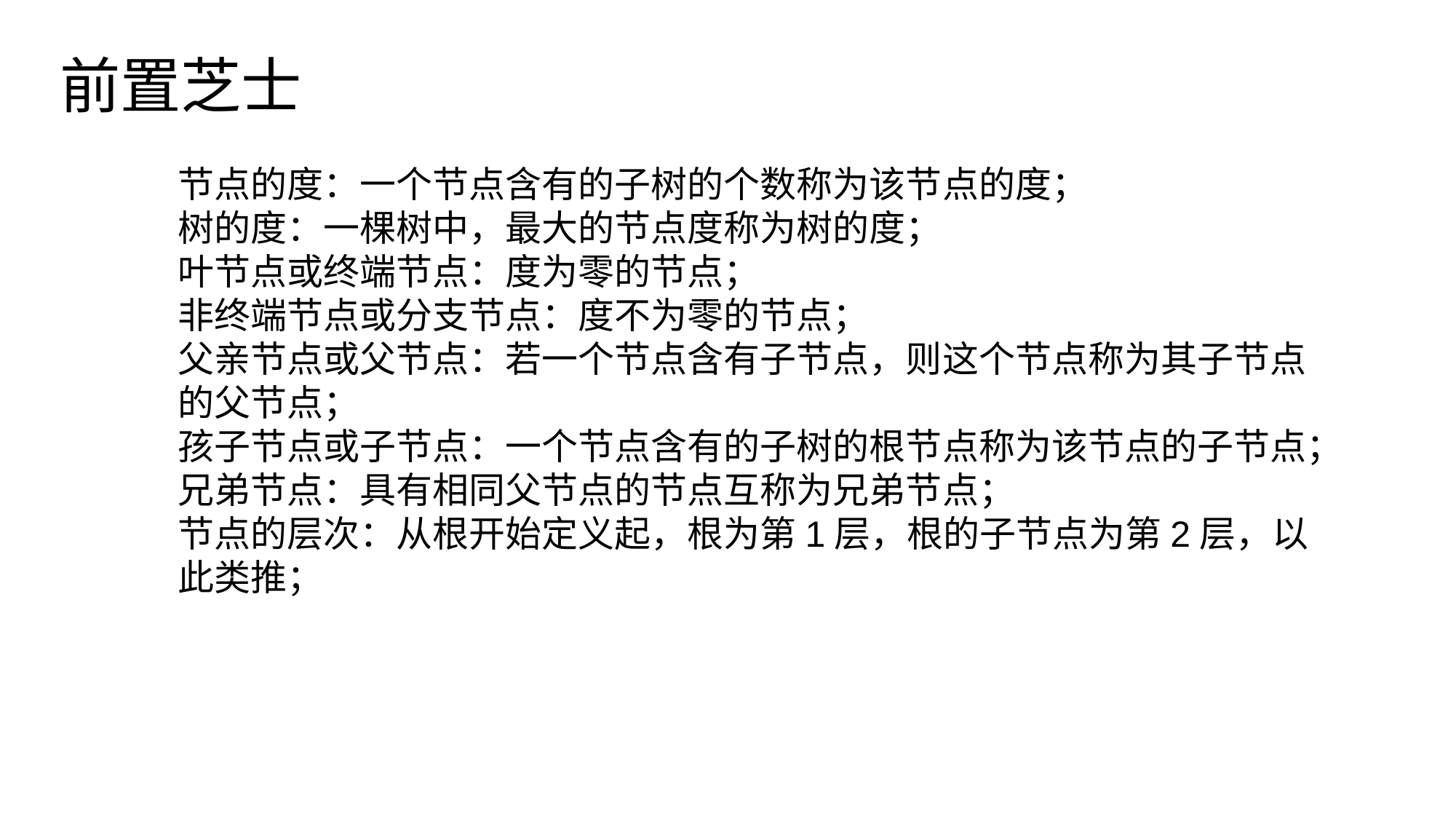

前置芝士
节点的度：一个节点含有的子树的个数称为该节点的度；
树的度：一棵树中，最大的节点度称为树的度；
叶节点或终端节点：度为零的节点；
非终端节点或分支节点：度不为零的节点；
父亲节点或父节点：若一个节点含有子节点，则这个节点称为其子节点的父节点；
孩子节点或子节点：一个节点含有的子树的根节点称为该节点的子节点；
兄弟节点：具有相同父节点的节点互称为兄弟节点；
节点的层次：从根开始定义起，根为第1层，根的子节点为第2层，以此类推；